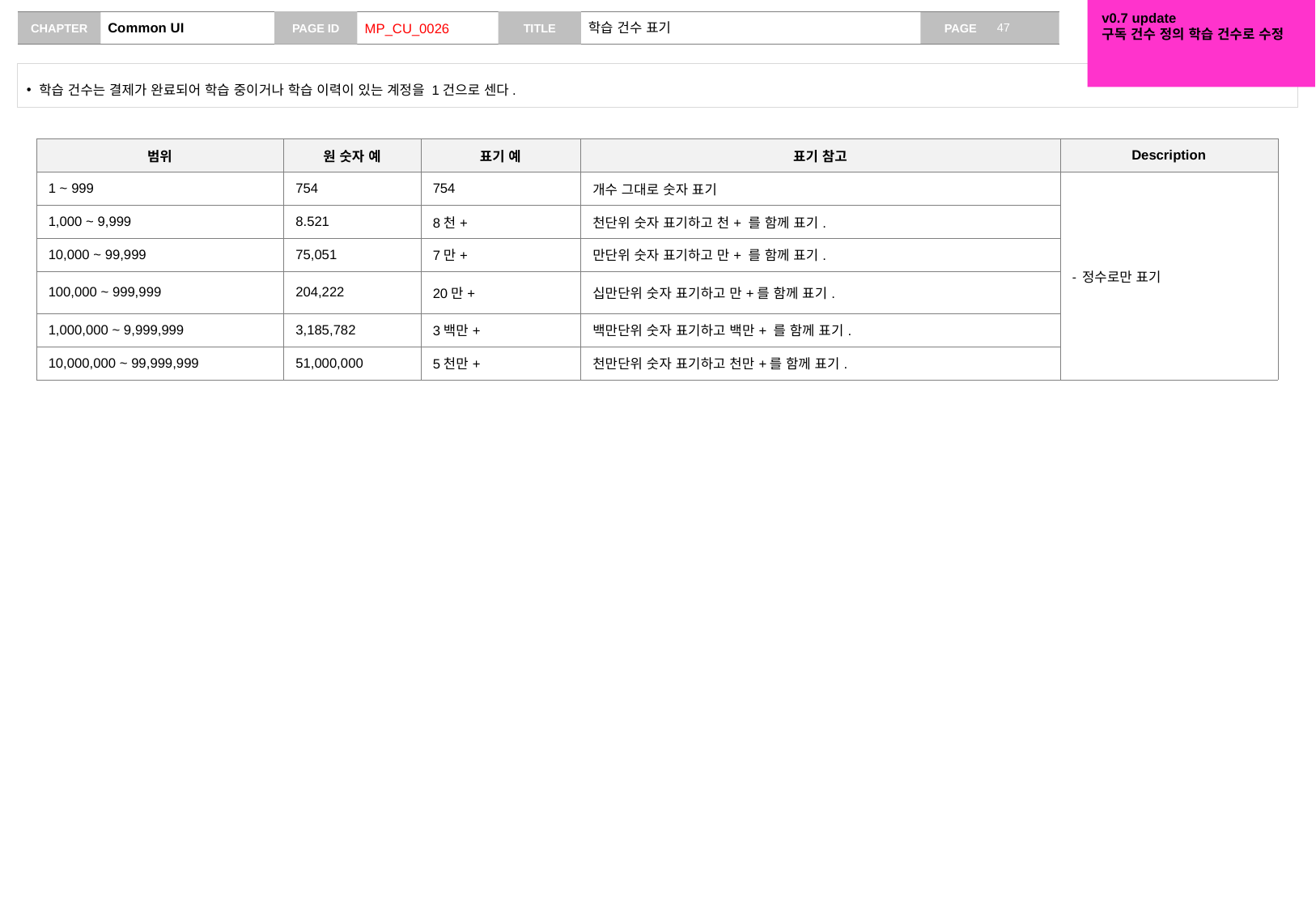

v0.7 update
구독 건수 정의 학습 건수로 수정
# Common UI
MP_CU_0026
학습 건수 표기
학습 건수는 결제가 완료되어 학습 중이거나 학습 이력이 있는 계정을 1건으로 센다.
| 범위 | 원 숫자 예 | 표기 예 | 표기 참고 | Description |
| --- | --- | --- | --- | --- |
| 1 ~ 999 | 754 | 754 | 개수 그대로 숫자 표기 | - 정수로만 표기 |
| 1,000 ~ 9,999 | 8.521 | 8천+ | 천단위 숫자 표기하고 천+ 를 함께 표기. |  |
| 10,000 ~ 99,999 | 75,051 | 7만+ | 만단위 숫자 표기하고 만+ 를 함께 표기. |  |
| 100,000 ~ 999,999 | 204,222 | 20만+ | 십만단위 숫자 표기하고 만+를 함께 표기. |  |
| 1,000,000 ~ 9,999,999 | 3,185,782 | 3백만+ | 백만단위 숫자 표기하고 백만+ 를 함께 표기. |  |
| 10,000,000 ~ 99,999,999 | 51,000,000 | 5천만+ | 천만단위 숫자 표기하고 천만+를 함께 표기. |  |